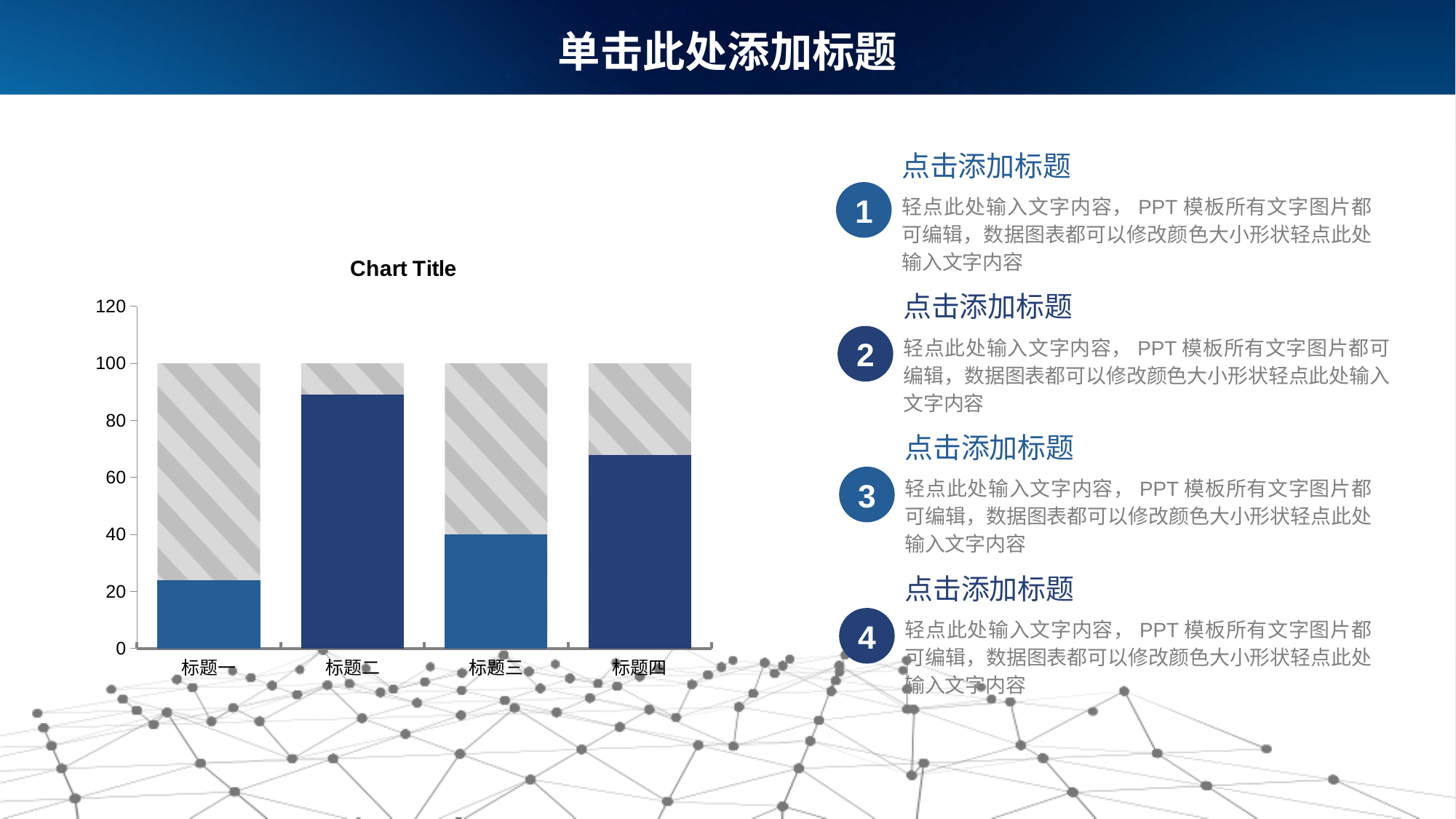

# 单击此处添加标题
点击添加标题
1
轻点此处输入文字内容，PPT模板所有文字图片都可编辑，数据图表都可以修改颜色大小形状轻点此处输入文字内容

### Chart:

| Category | 背景色块大小 | 数据更改区 |
|---|---|---|
| 标题一 | 100.0 | 24.0 |
| 标题二 | 100.0 | 89.0 |
| 标题三 | 100.0 | 40.0 |
| 标题四 | 100.0 | 68.0 |
点击添加标题
2
轻点此处输入文字内容，PPT模板所有文字图片都可编辑，数据图表都可以修改颜色大小形状轻点此处输入文字内容
点击添加标题
3
轻点此处输入文字内容，PPT模板所有文字图片都可编辑，数据图表都可以修改颜色大小形状轻点此处输入文字内容
点击添加标题
4
轻点此处输入文字内容，PPT模板所有文字图片都可编辑，数据图表都可以修改颜色大小形状轻点此处输入文字内容